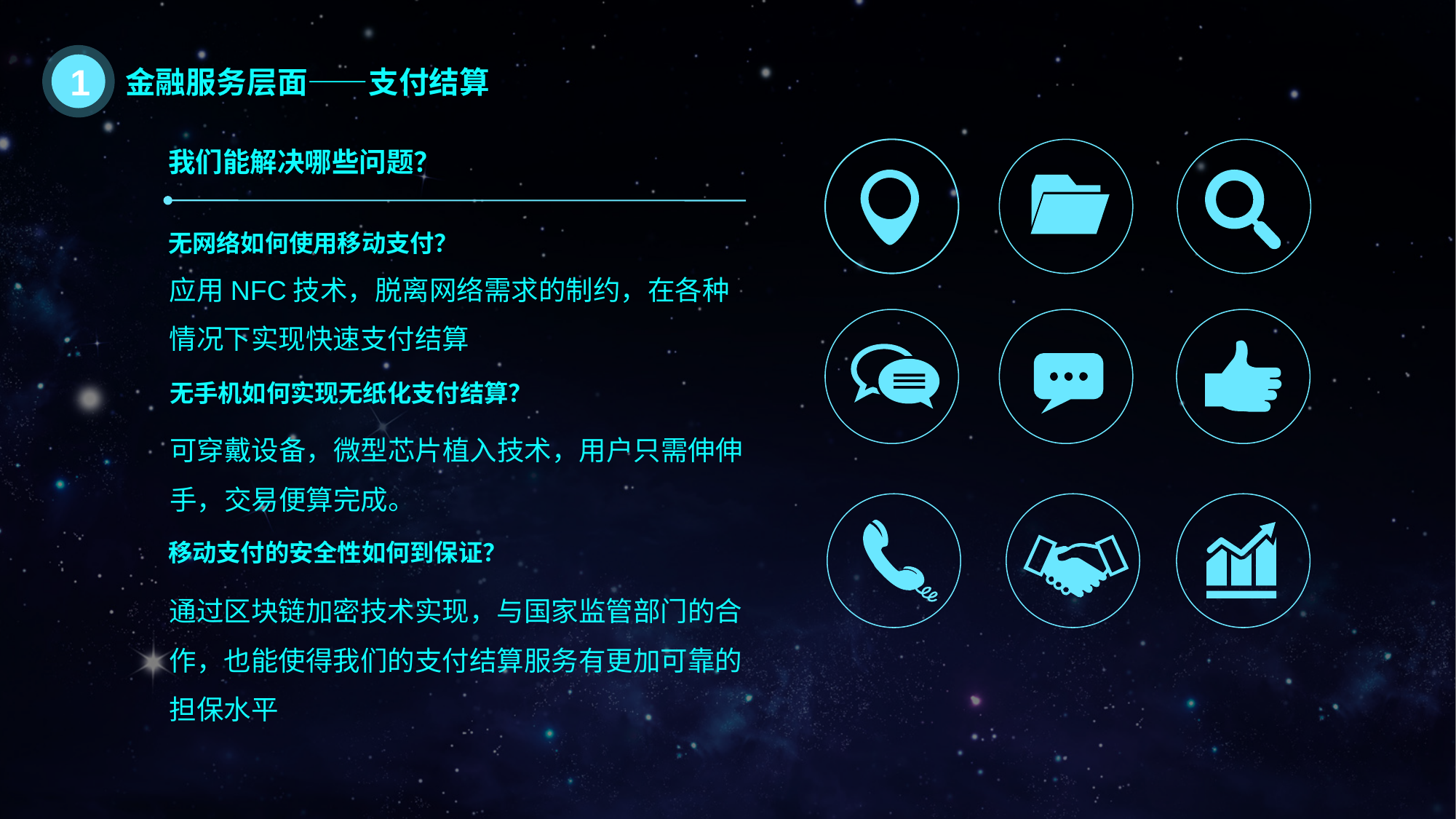

1
金融服务层面——支付结算
我们能解决哪些问题？

无网络如何使用移动支付？
应用NFC技术，脱离网络需求的制约，在各种情况下实现快速支付结算

无手机如何实现无纸化支付结算？
可穿戴设备，微型芯片植入技术，用户只需伸伸手，交易便算完成。

移动支付的安全性如何到保证？
通过区块链加密技术实现，与国家监管部门的合作，也能使得我们的支付结算服务有更加可靠的担保水平